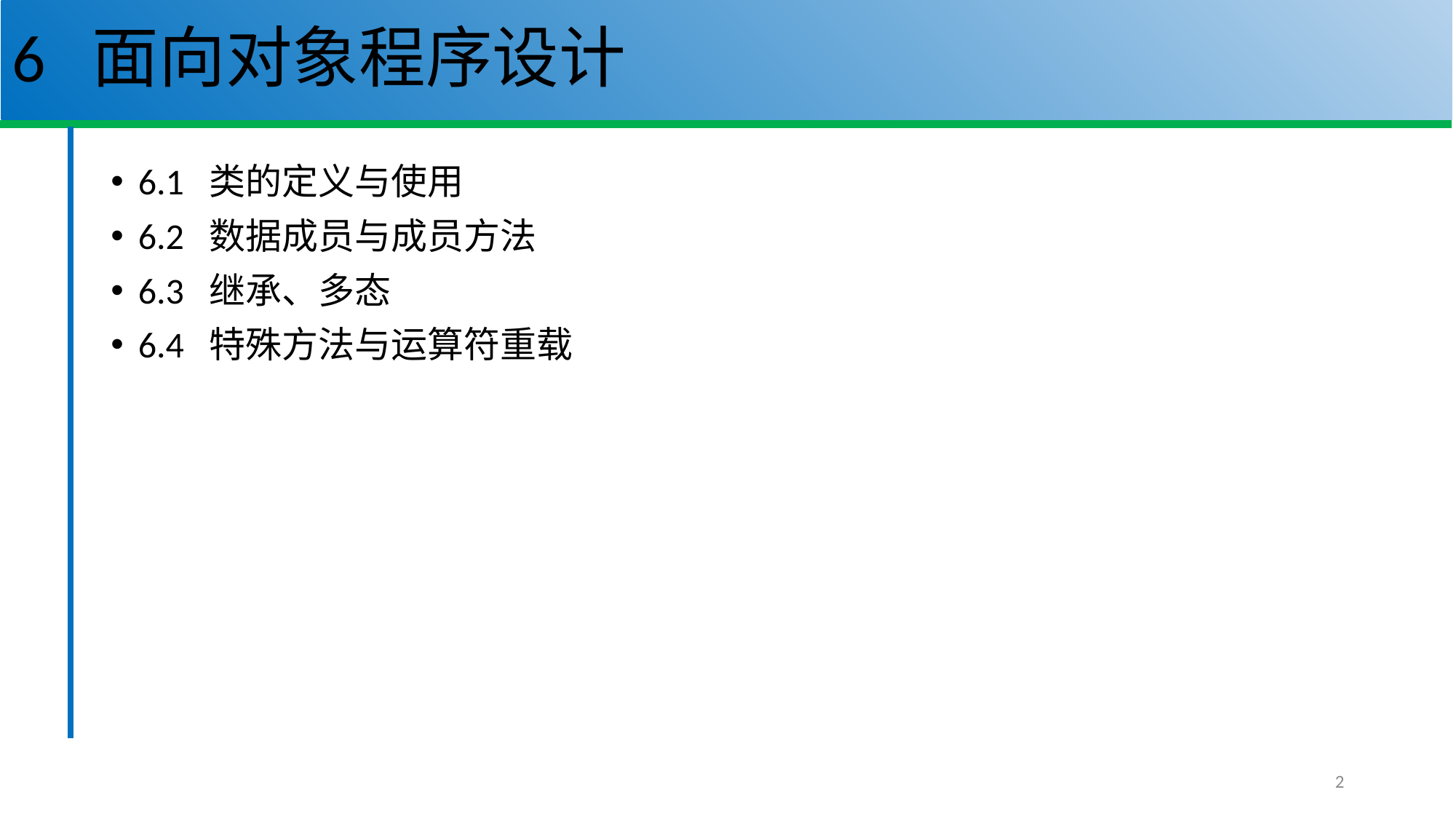

# 6  面向对象程序设计
6.1  类的定义与使用
6.2  数据成员与成员方法
6.3  继承、多态
6.4  特殊方法与运算符重载

2